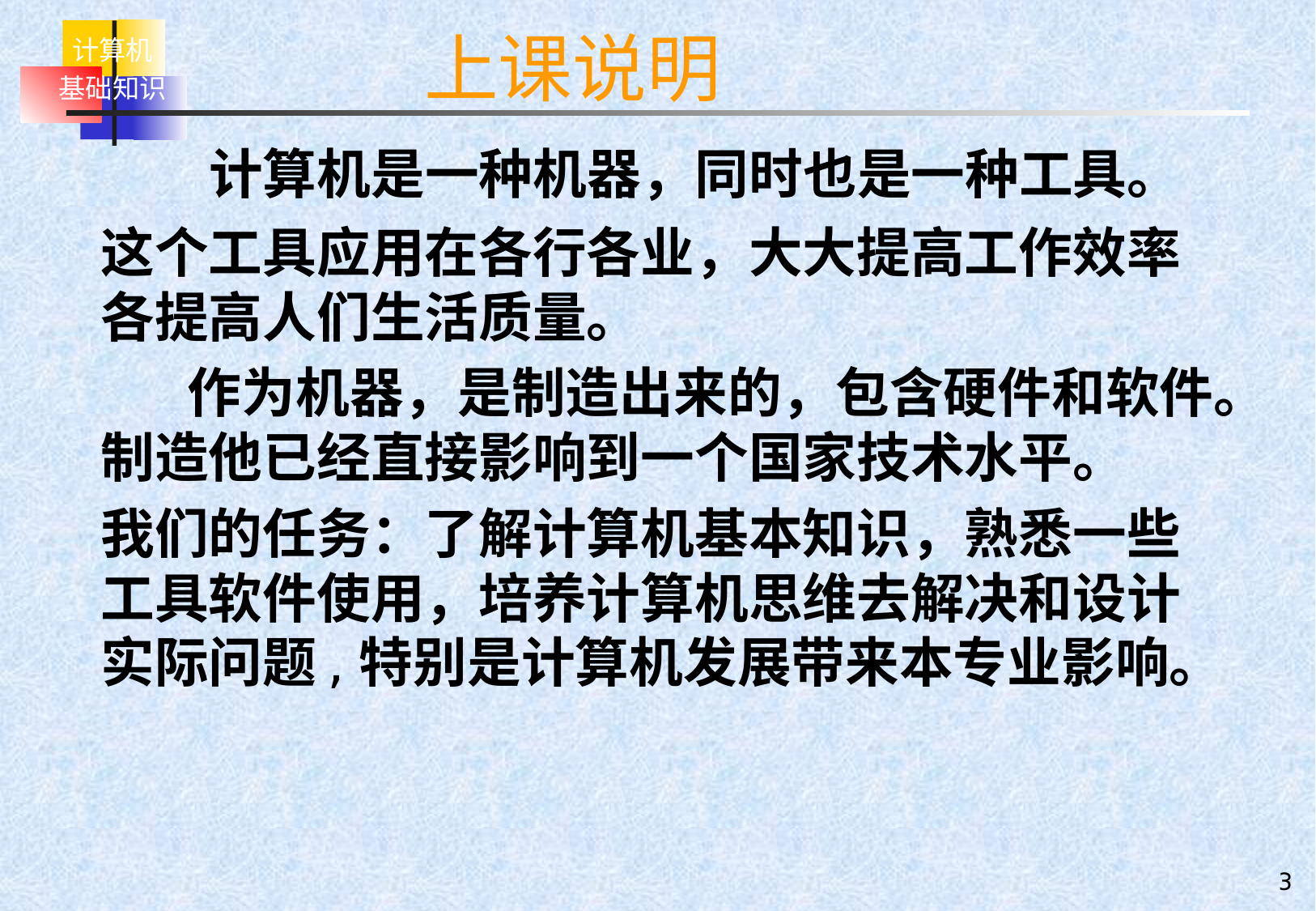

# 上课说明
      计算机是一种机器，同时也是一种工具。
这个工具应用在各行各业，大大提高工作效率各提高人们生活质量。
      作为机器，是制造出来的，包含硬件和软件。制造他已经直接影响到一个国家技术水平。
我们的任务：了解计算机基本知识，熟悉一些工具软件使用，培养计算机思维去解决和设计实际问题,特别是计算机发展带来本专业影响。

3